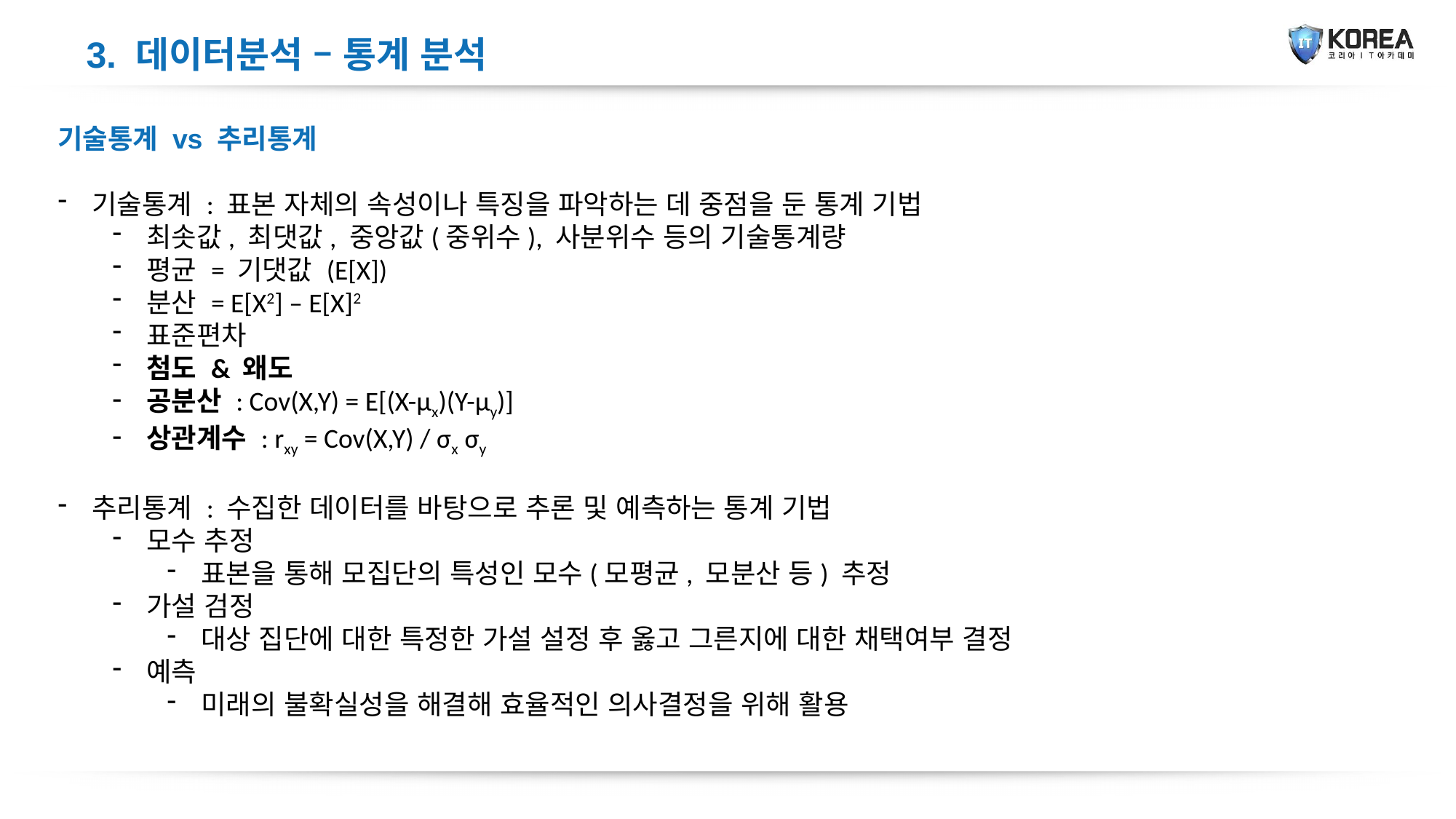

3. 데이터분석 – 통계 분석
기술통계 vs 추리통계

기술통계 : 표본 자체의 속성이나 특징을 파악하는 데 중점을 둔 통계 기법
최솟값, 최댓값, 중앙값(중위수), 사분위수 등의 기술통계량
평균 = 기댓값 (E[X])
분산 = E[X2] – E[X]2
표준편차
첨도 & 왜도
공분산 : Cov(X,Y) = E[(X-μx)(Y-μy)]
상관계수 : rxy = Cov(X,Y) / σx σy

추리통계 : 수집한 데이터를 바탕으로 추론 및 예측하는 통계 기법
모수 추정
표본을 통해 모집단의 특성인 모수(모평균, 모분산 등) 추정
가설 검정
대상 집단에 대한 특정한 가설 설정 후 옳고 그른지에 대한 채택여부 결정
예측
미래의 불확실성을 해결해 효율적인 의사결정을 위해 활용